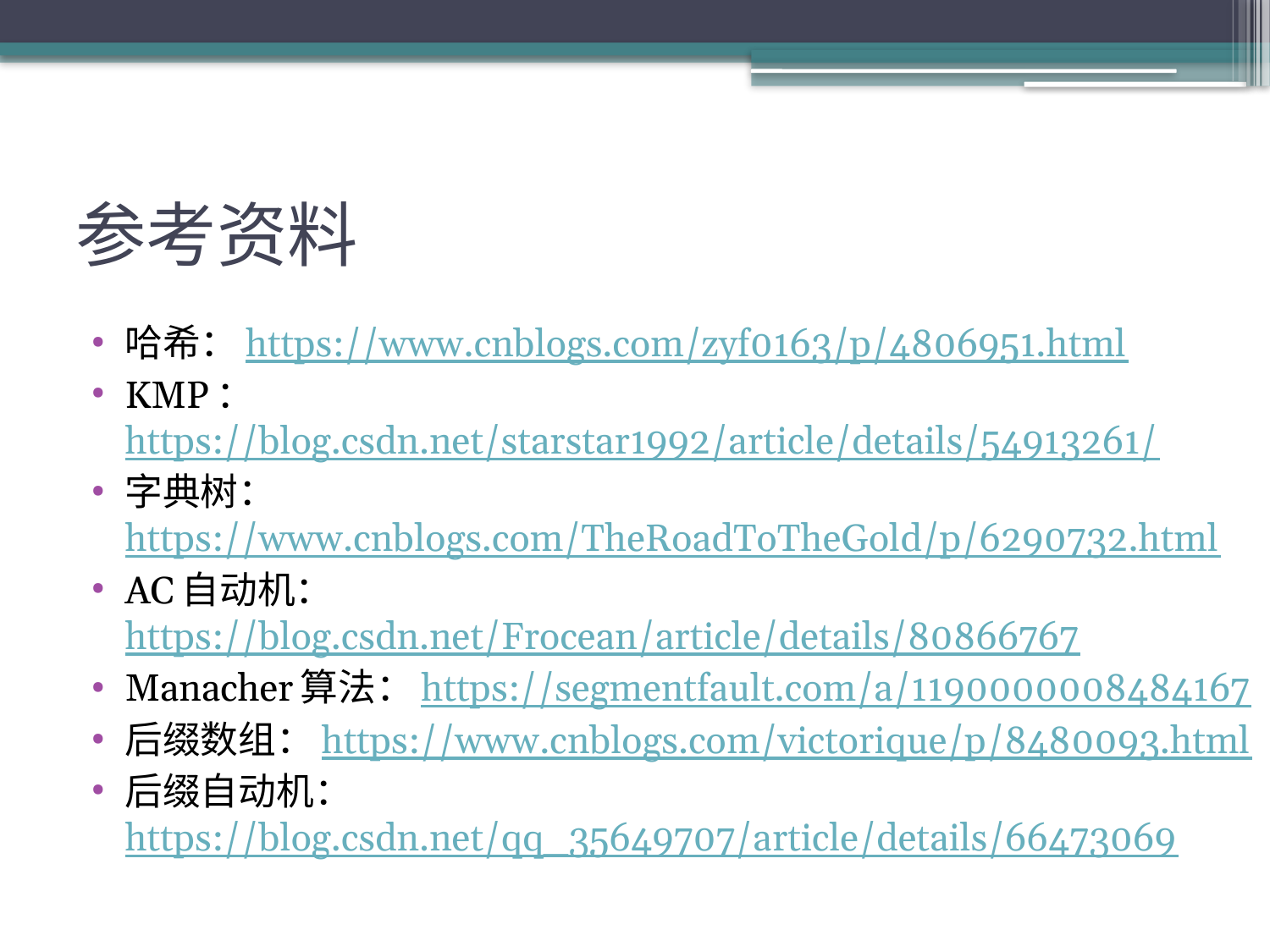

# 参考资料
哈希：https://www.cnblogs.com/zyf0163/p/4806951.html
KMP：https://blog.csdn.net/starstar1992/article/details/54913261/
字典树：https://www.cnblogs.com/TheRoadToTheGold/p/6290732.html
AC自动机：https://blog.csdn.net/Frocean/article/details/80866767
Manacher算法：https://segmentfault.com/a/1190000008484167
后缀数组：https://www.cnblogs.com/victorique/p/8480093.html
后缀自动机：https://blog.csdn.net/qq_35649707/article/details/66473069